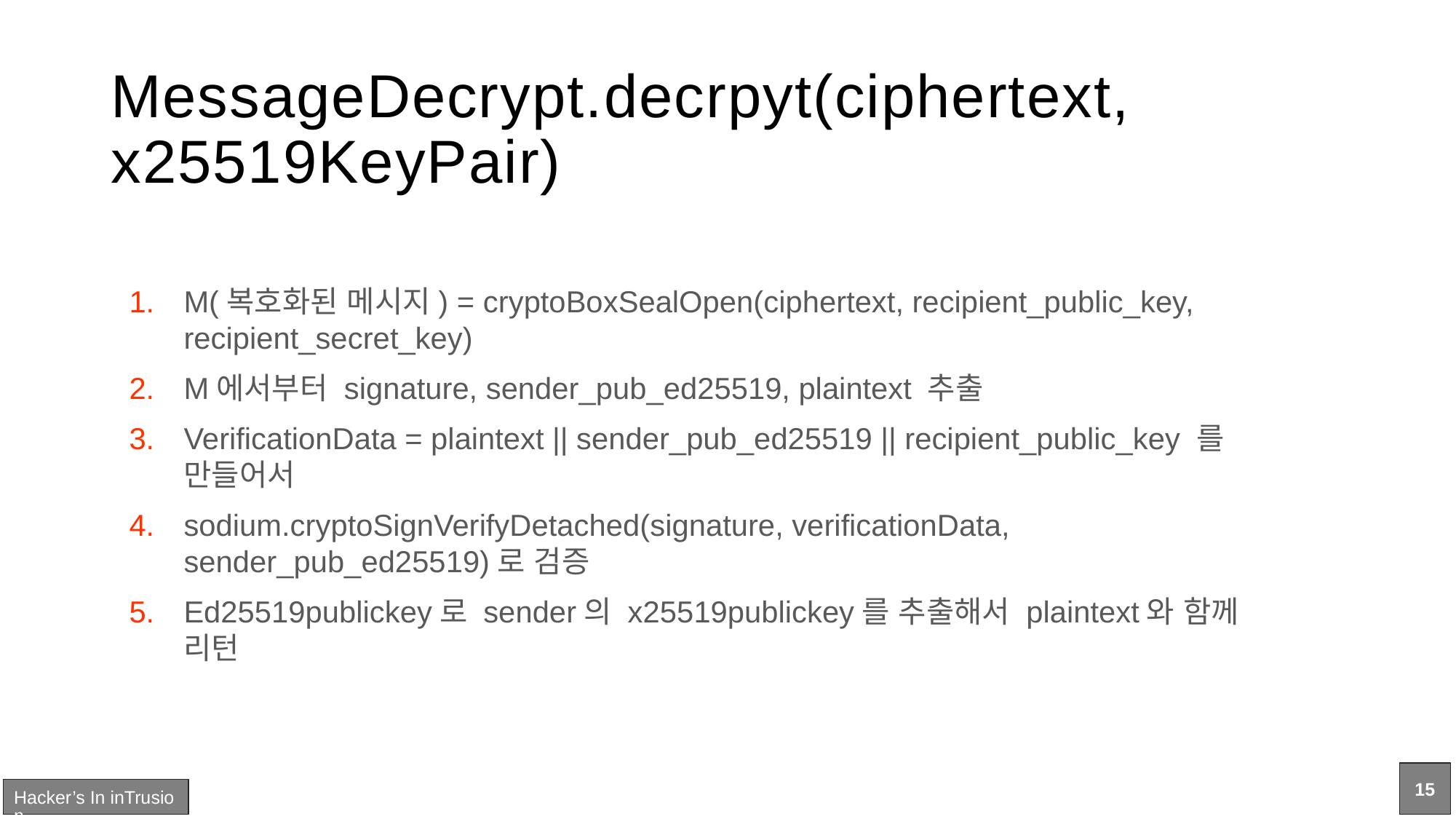

# MessageDecrypt.decrpyt(ciphertext, x25519KeyPair)

M(복호화된 메시지) = cryptoBoxSealOpen(ciphertext, recipient_public_key, recipient_secret_key)
M에서부터 signature, sender_pub_ed25519, plaintext 추출
VerificationData = plaintext || sender_pub_ed25519 || recipient_public_key 를 만들어서
sodium.cryptoSignVerifyDetached(signature, verificationData, sender_pub_ed25519)로 검증
Ed25519publickey로 sender의 x25519publickey를 추출해서 plaintext와 함께 리턴

15
Hacker’s In inTrusion